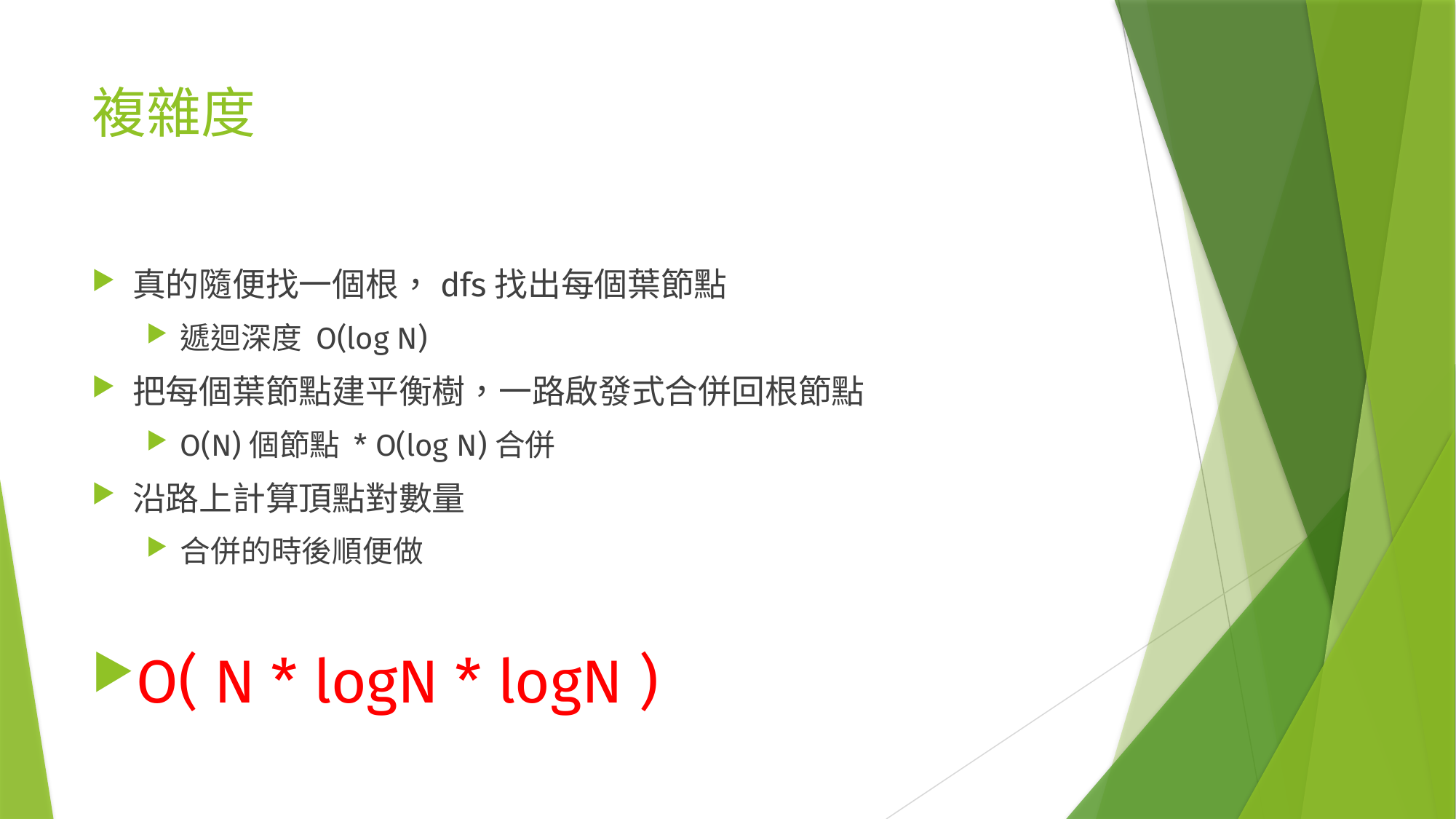

# 複雜度
真的隨便找一個根，dfs找出每個葉節點
遞迴深度 O(log N)
把每個葉節點建平衡樹，一路啟發式合併回根節點
O(N)個節點 * O(log N)合併
沿路上計算頂點對數量
合併的時後順便做

O( N * logN * logN )